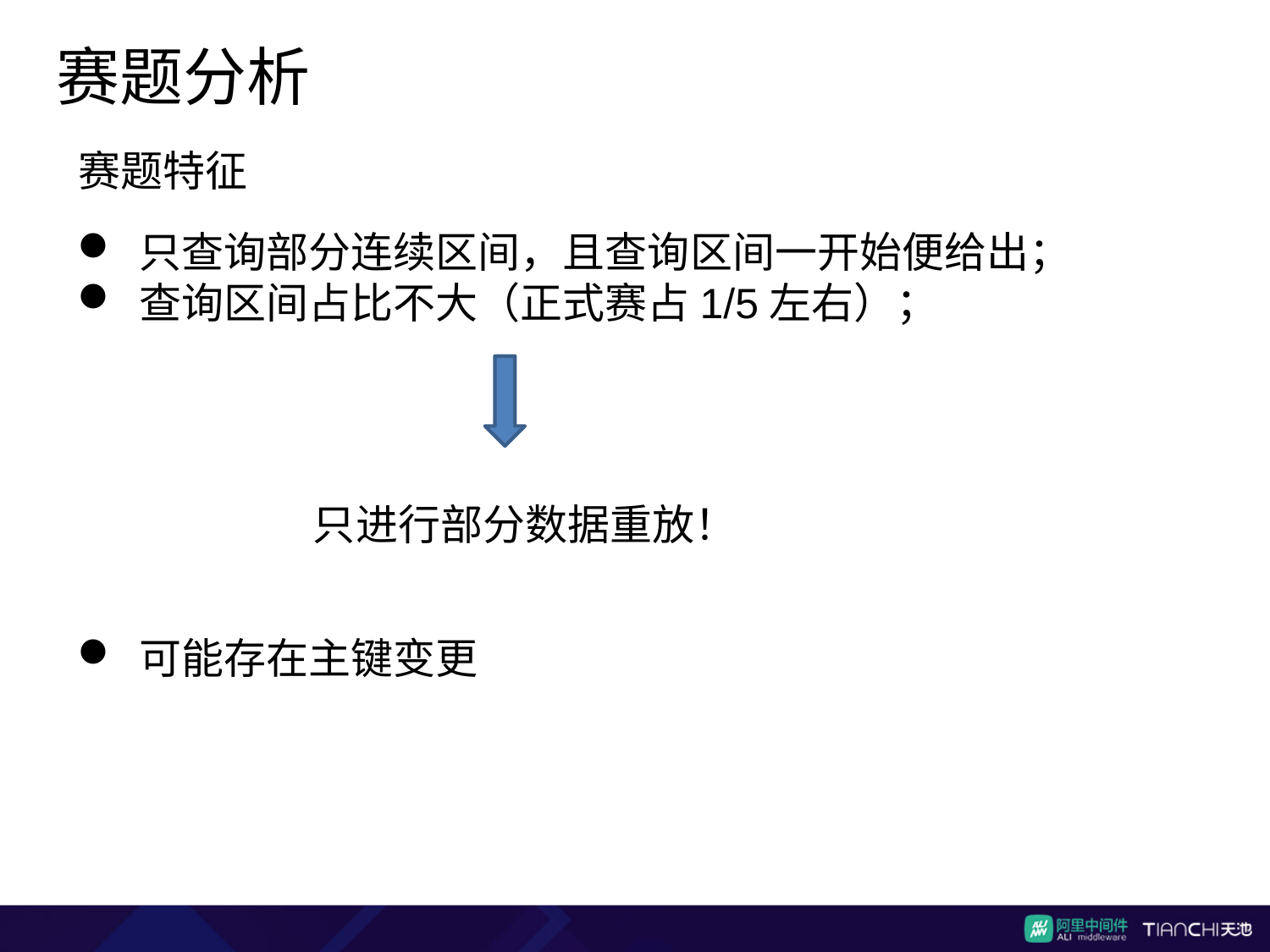

赛题分析
赛题特征
 只查询部分连续区间，且查询区间一开始便给出；
 查询区间占比不大（正式赛占1/5左右）；

 可能存在主键变更

只进行部分数据重放！